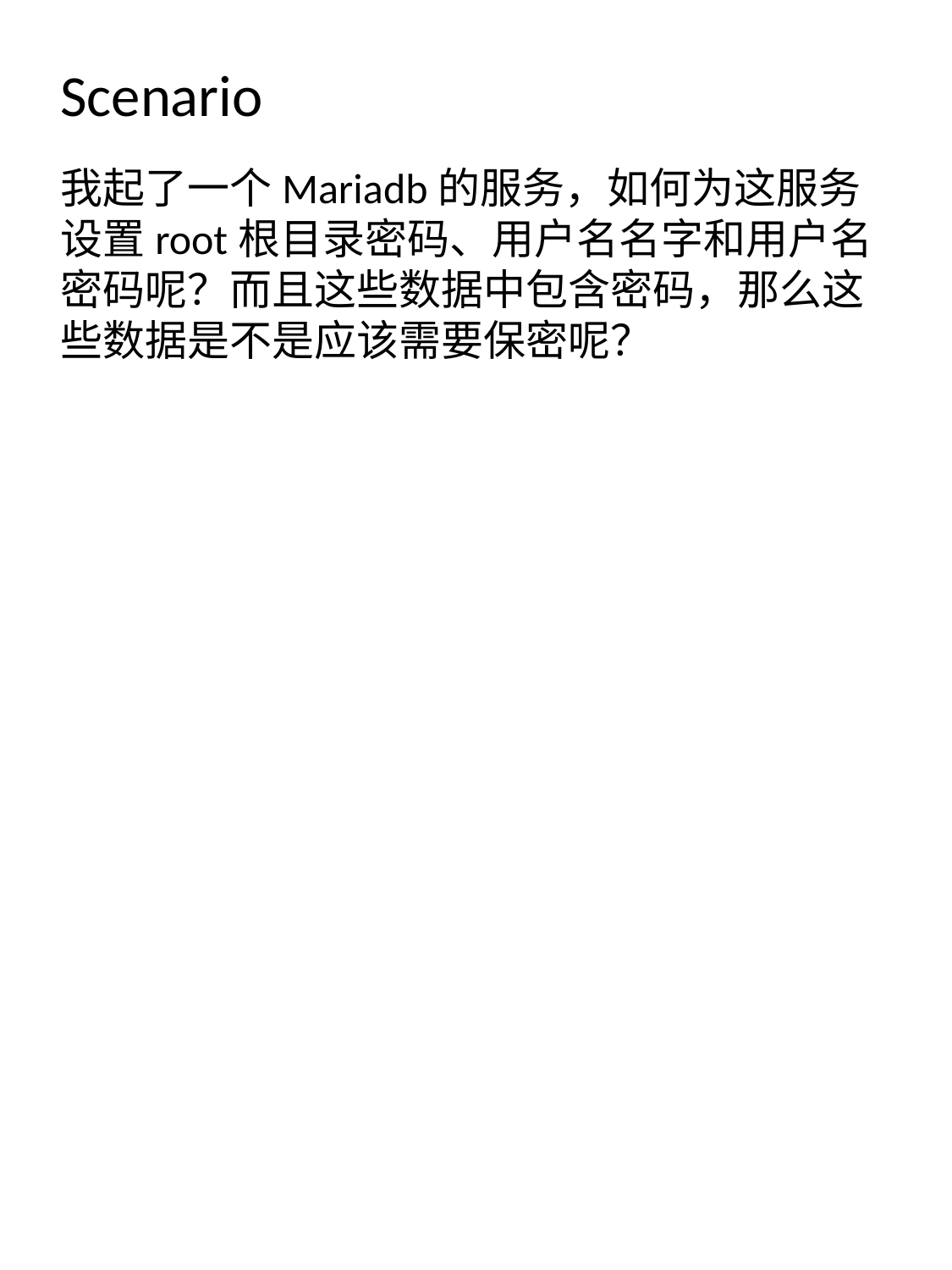

# Scenario
我起了一个Mariadb的服务，如何为这服务设置root根目录密码、用户名名字和用户名密码呢？而且这些数据中包含密码，那么这些数据是不是应该需要保密呢？